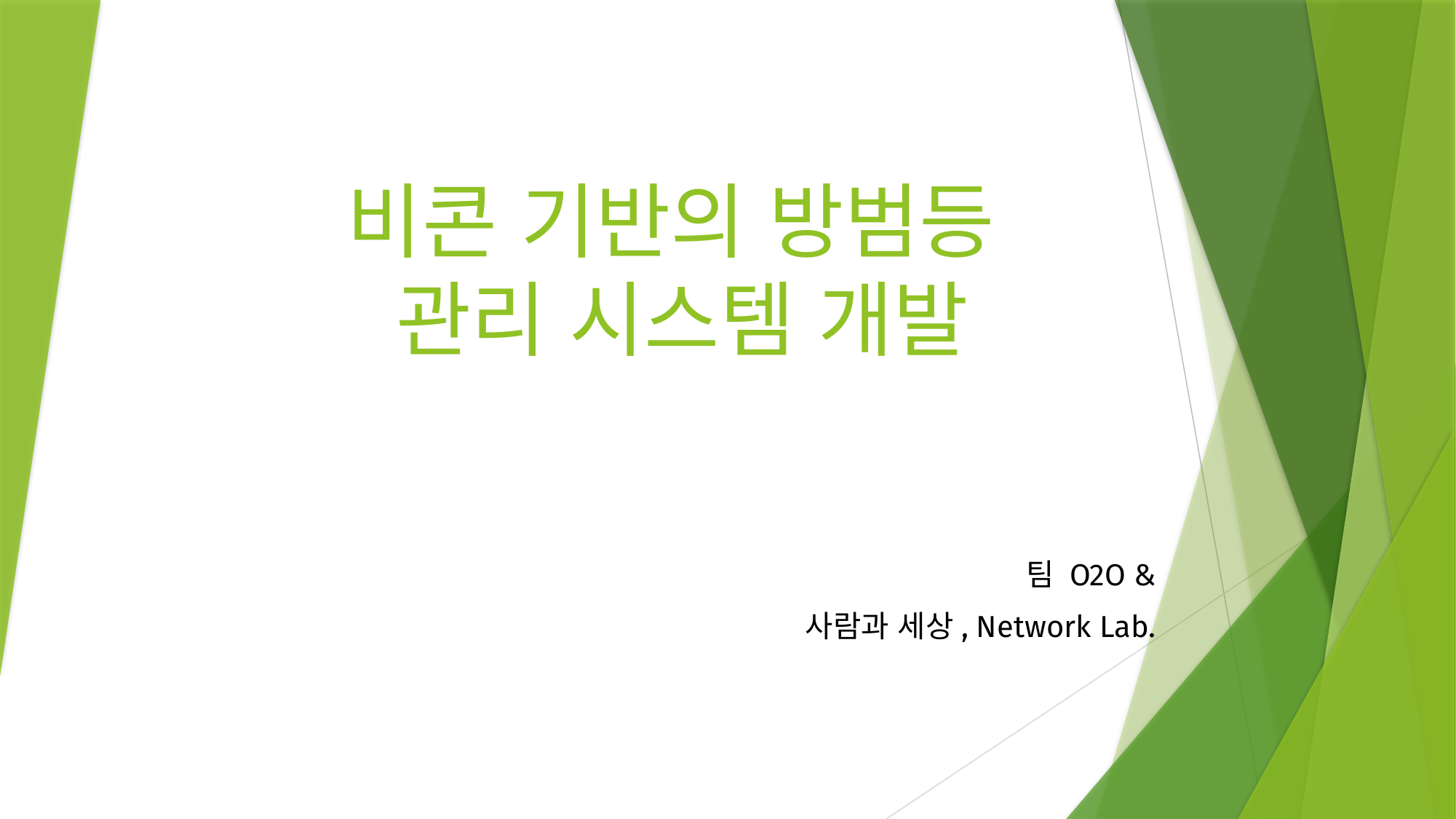

# 비콘 기반의 방범등 관리 시스템 개발

팀 O2O &
사람과 세상, Network Lab.